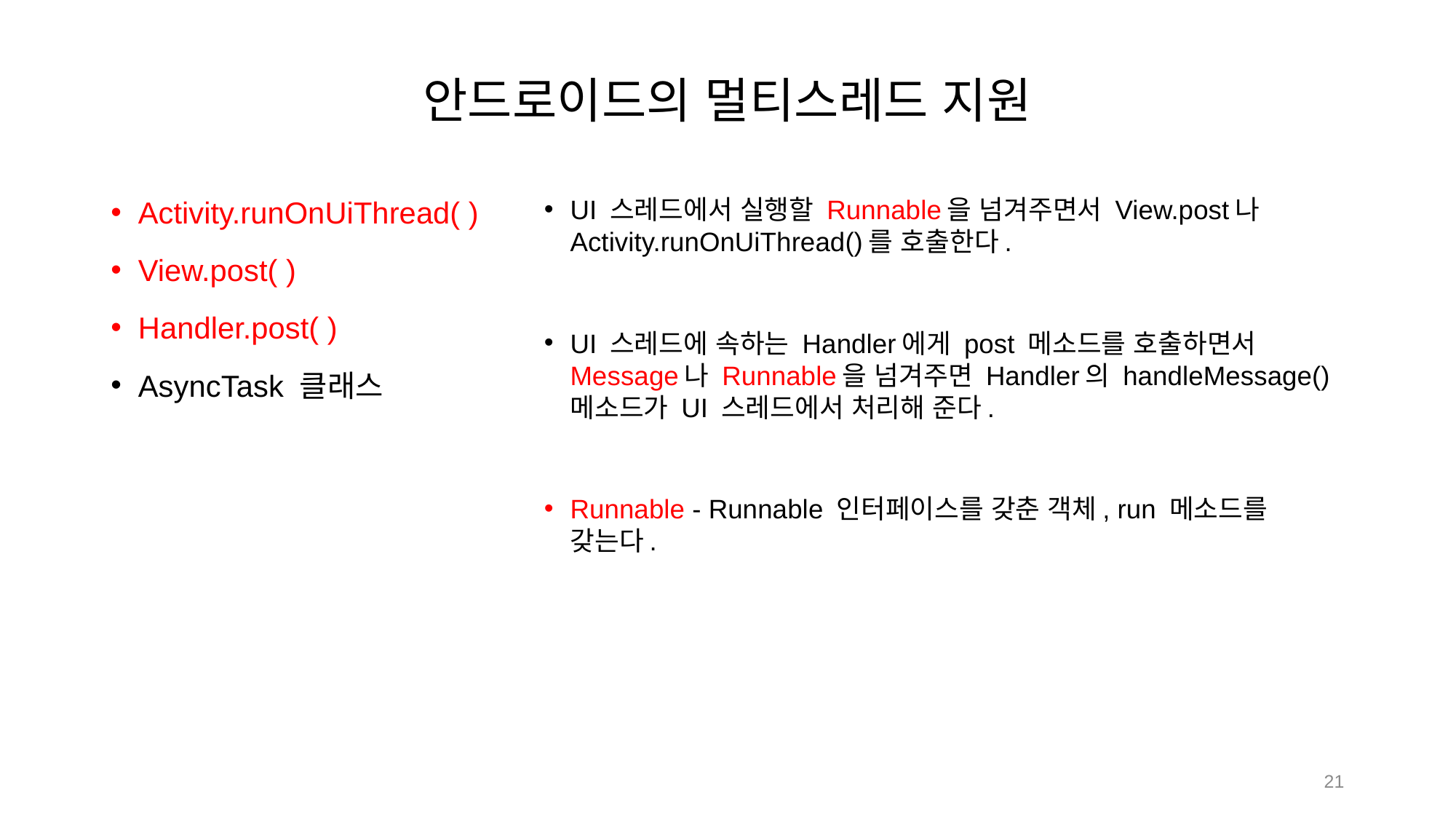

# 안드로이드의 멀티스레드 지원
UI 스레드에서 실행할 Runnable을 넘겨주면서 View.post나 Activity.runOnUiThread()를 호출한다.

UI 스레드에 속하는 Handler에게 post 메소드를 호출하면서 Message나 Runnable을 넘겨주면 Handler의 handleMessage() 메소드가 UI 스레드에서 처리해 준다.

Runnable - Runnable 인터페이스를 갖춘 객체, run 메소드를 갖는다.
Activity.runOnUiThread( )
View.post( )
Handler.post( )
AsyncTask 클래스
21